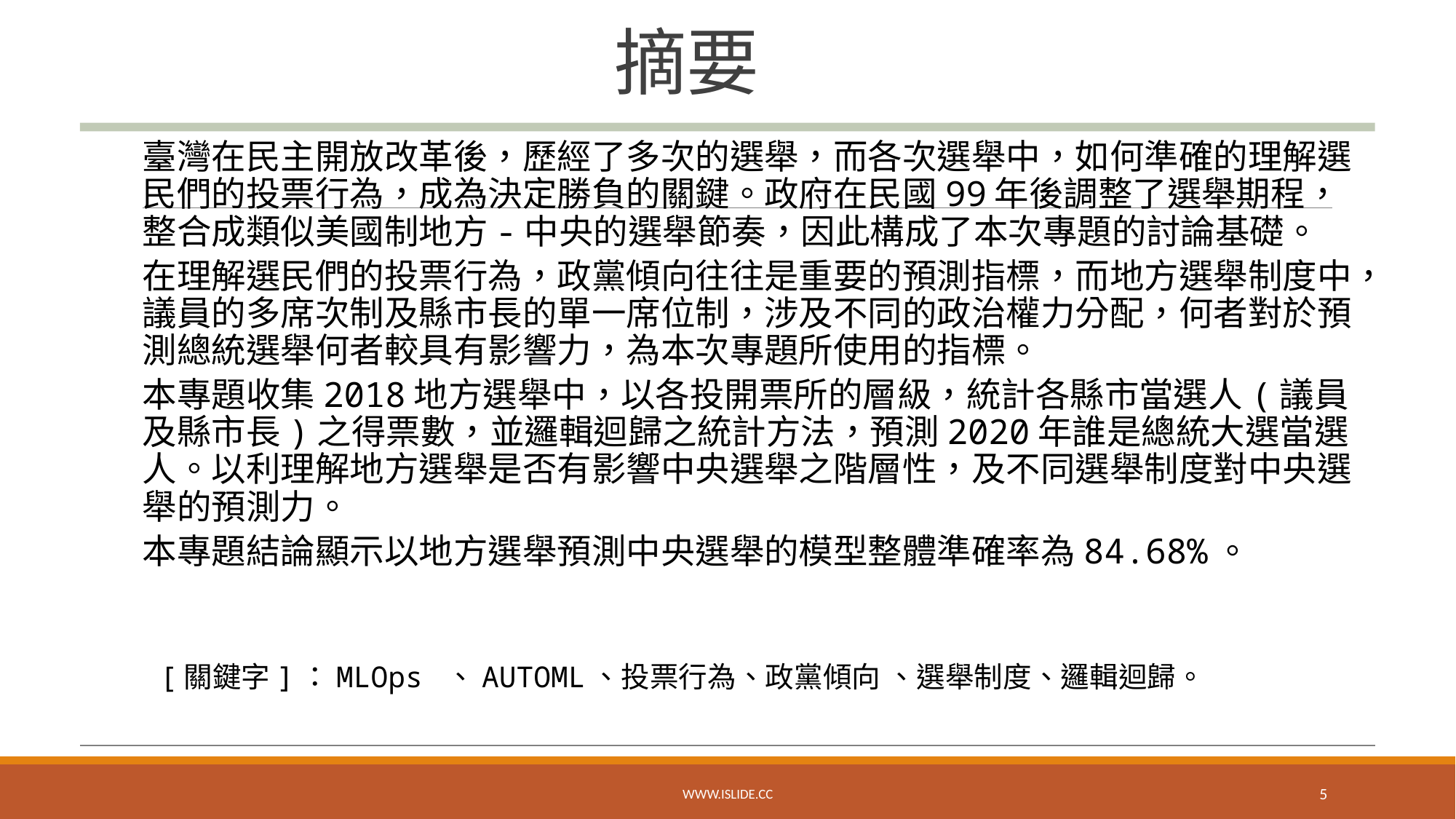

# 摘要
臺灣在民主開放改革後，歷經了多次的選舉，而各次選舉中，如何準確的理解選民們的投票行為，成為決定勝負的關鍵。政府在民國99年後調整了選舉期程，整合成類似美國制地方-中央的選舉節奏，因此構成了本次專題的討論基礎。
在理解選民們的投票行為，政黨傾向往往是重要的預測指標，而地方選舉制度中，議員的多席次制及縣市長的單一席位制，涉及不同的政治權力分配，何者對於預測總統選舉何者較具有影響力，為本次專題所使用的指標。
本專題收集2018地方選舉中，以各投開票所的層級，統計各縣市當選人(議員及縣市長)之得票數，並邏輯迴歸之統計方法，預測2020年誰是總統大選當選人。以利理解地方選舉是否有影響中央選舉之階層性，及不同選舉制度對中央選舉的預測力。
本專題結論顯示以地方選舉預測中央選舉的模型整體準確率為84.68%。

    [關鍵字]：MLOps 、AUTOML、投票行為、政黨傾向 、選舉制度、邏輯迴歸。
www.islide.cc
5